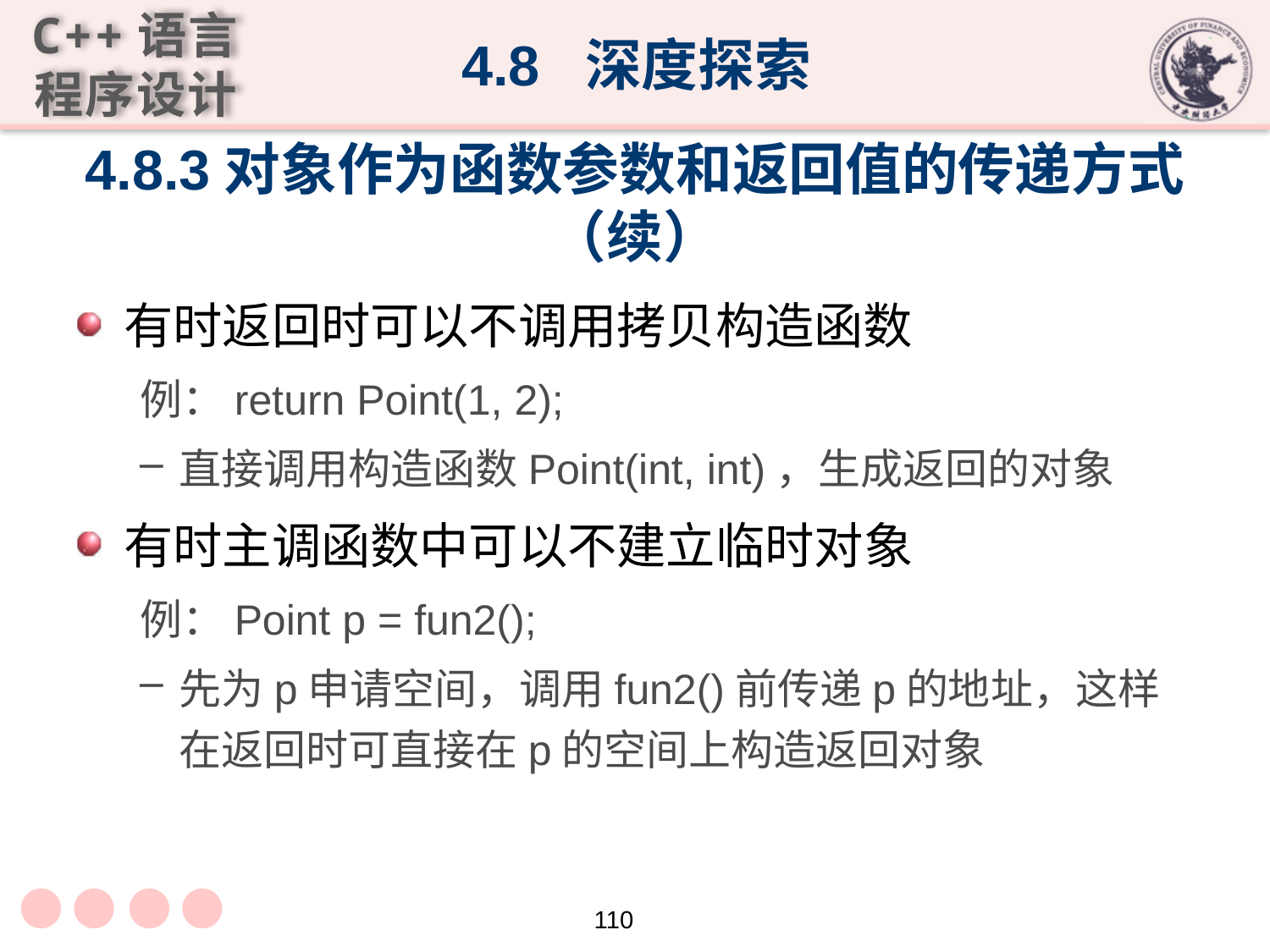

4.8  深度探索
# 4.8.3对象作为函数参数和返回值的传递方式 （续）
有时返回时可以不调用拷贝构造函数
例：return Point(1, 2);
直接调用构造函数Point(int, int)，生成返回的对象
有时主调函数中可以不建立临时对象
例：Point p = fun2();
先为p申请空间，调用fun2()前传递p的地址，这样在返回时可直接在p的空间上构造返回对象
110